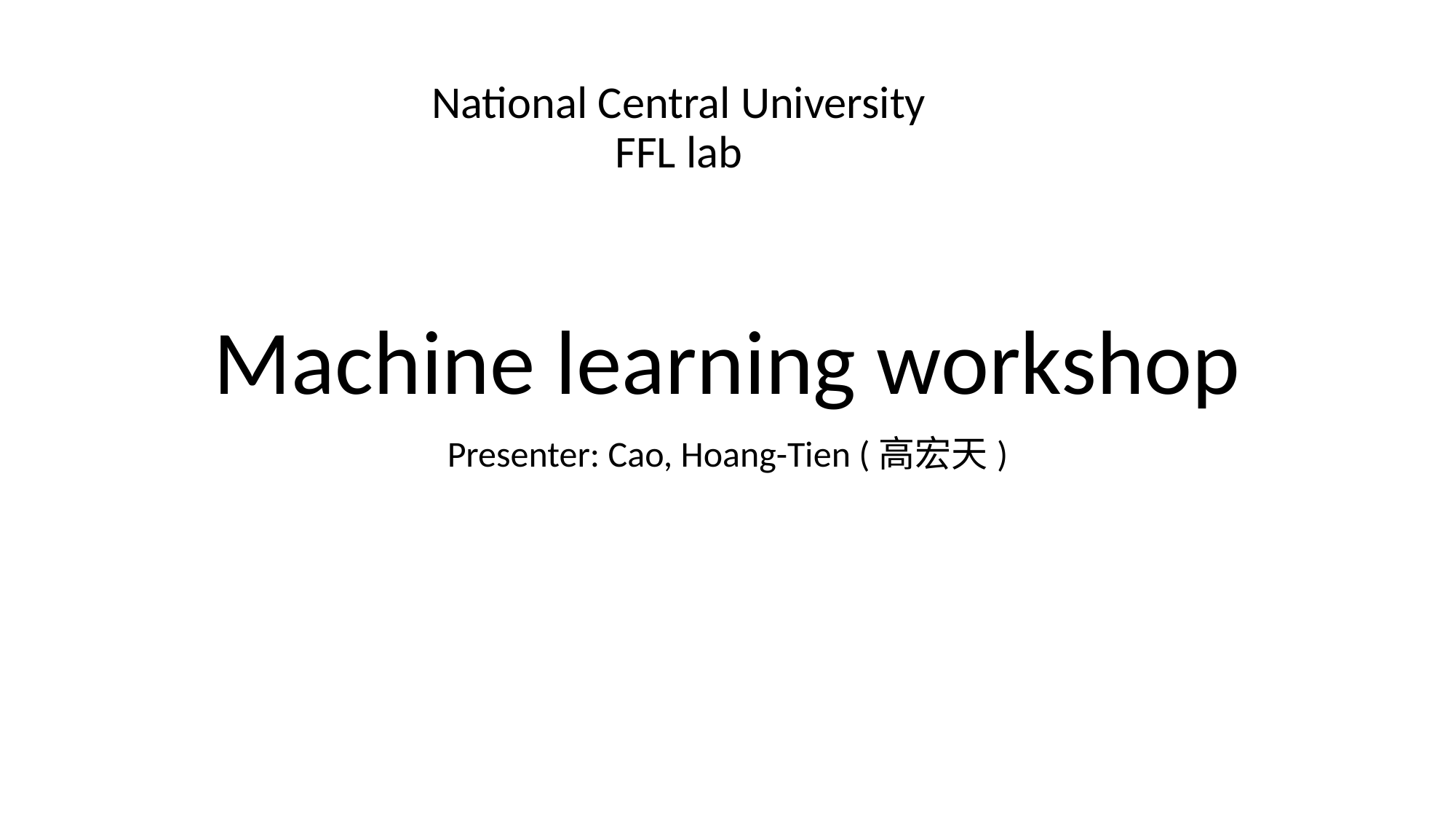

National Central University
FFL lab
# Machine learning workshop
Presenter: Cao, Hoang-Tien (高宏天)